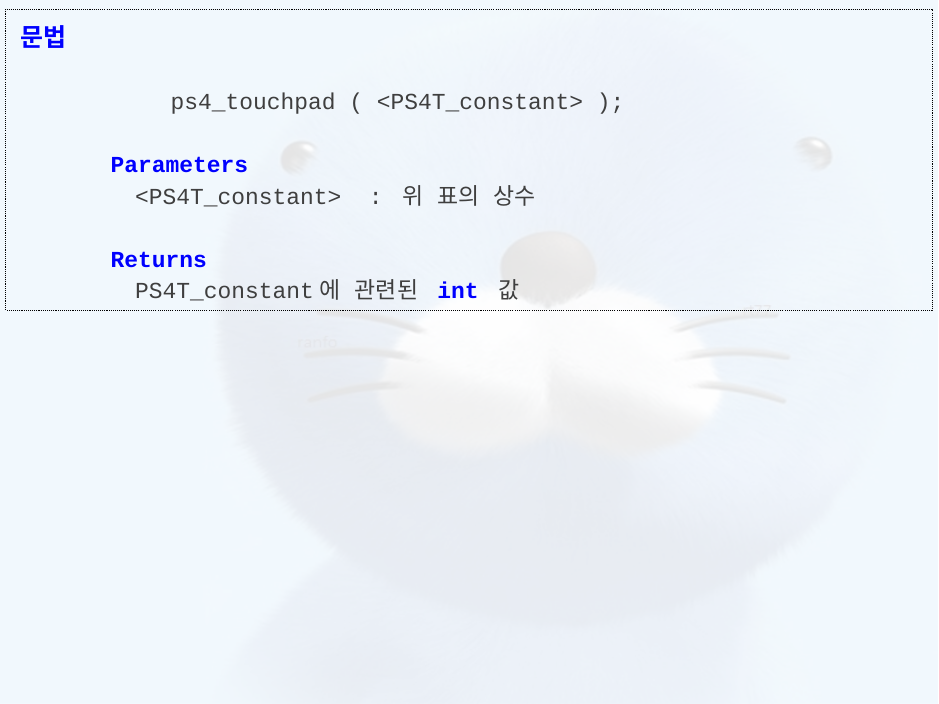

문법

	ps4_touchpad ( <PS4T_constant> );

Parameters
<PS4T_constant>  : 위 표의 상수

Returns
PS4T_constant에 관련된 int 값